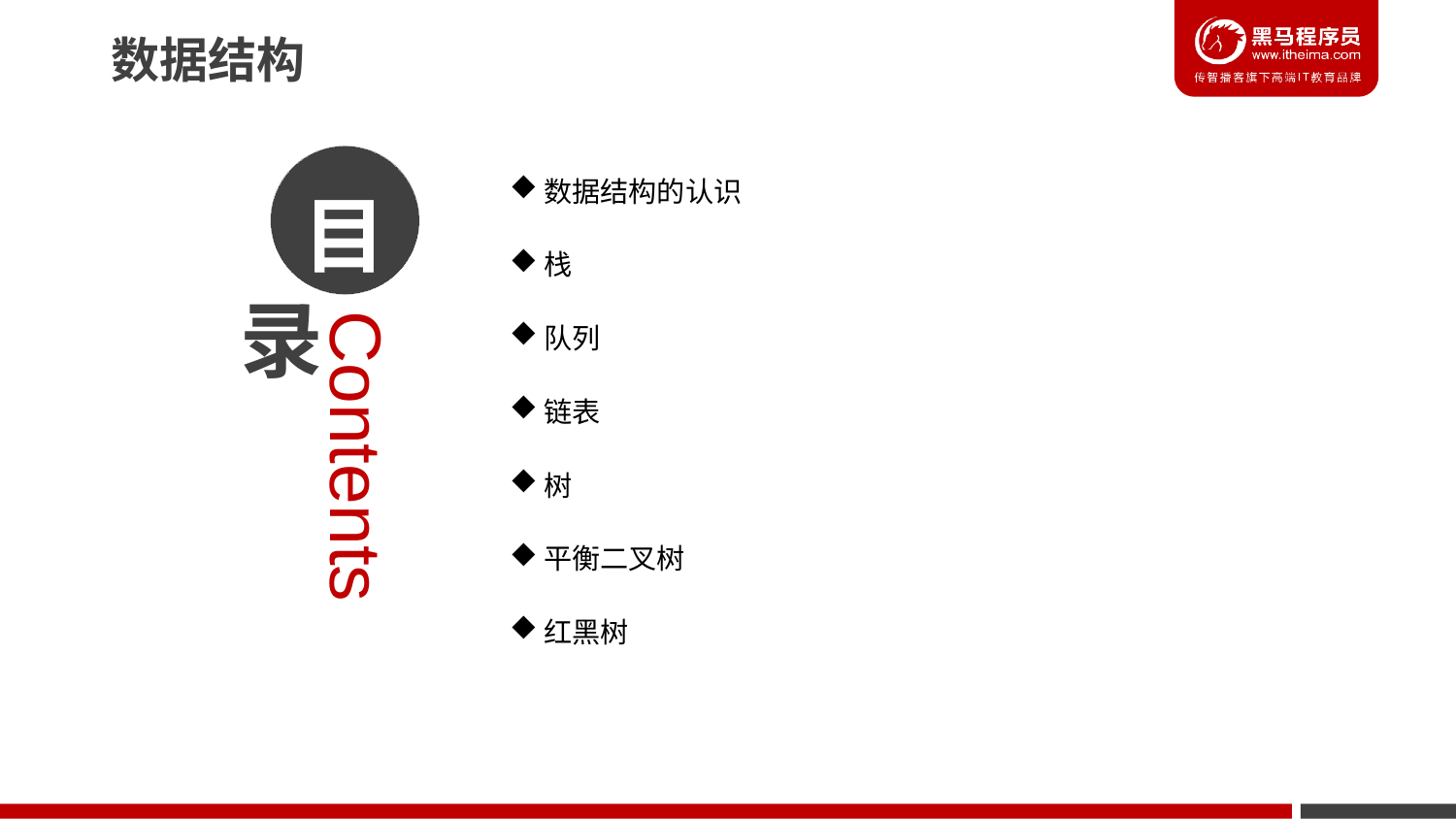

# 数据结构
数据结构的认识
栈
队列
链表
树
平衡二叉树
红黑树